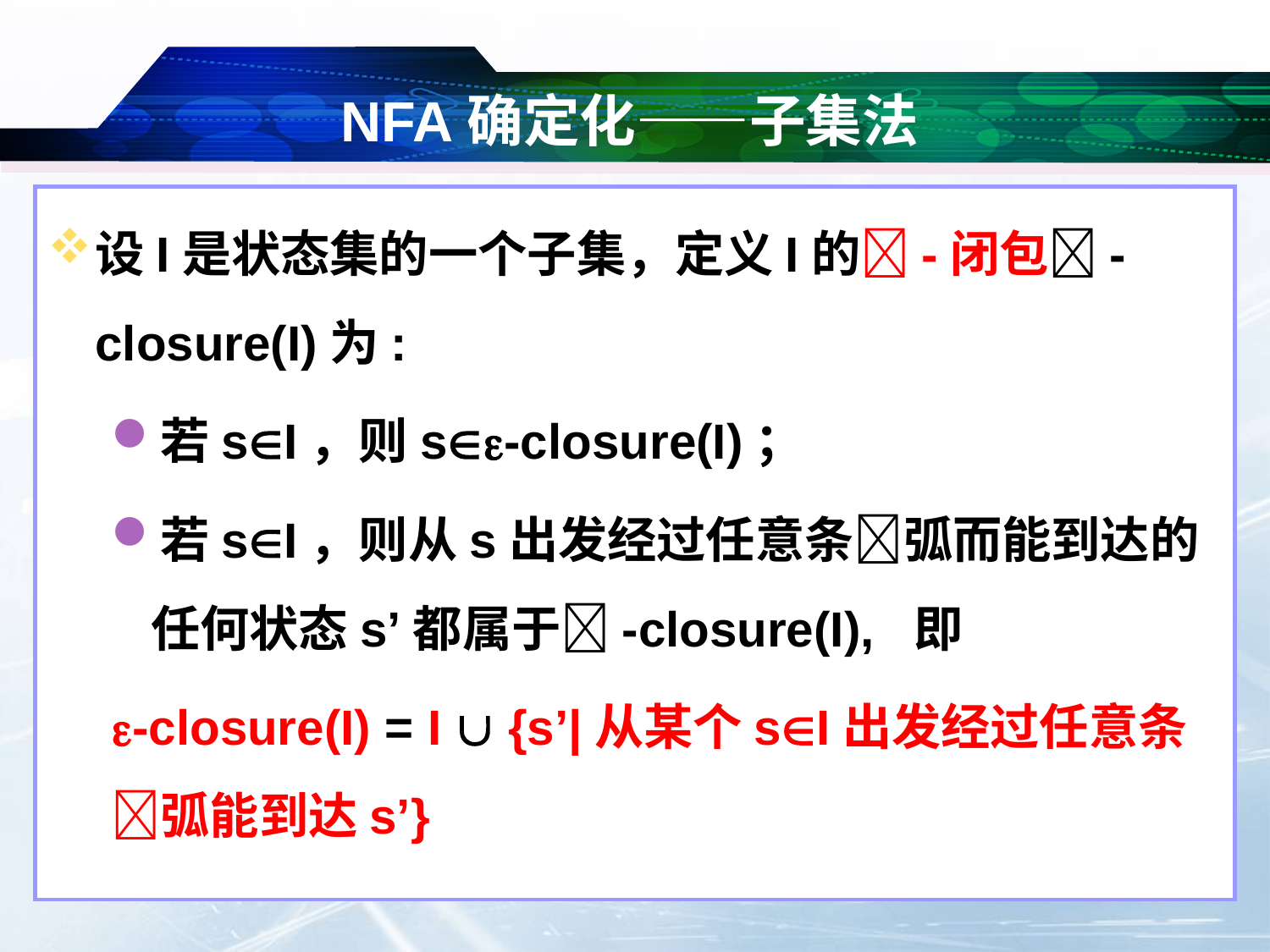

# NFA确定化——子集法
设I是状态集的一个子集，定义I的ε-闭包ε-closure(I)为:
若s∈I，则s∈ε-closure(I)；
若s∈I，则从s出发经过任意条ε弧而能到达的任何状态s’都属于ε-closure(I),  即
ε-closure(I) = I ∪ {s’|从某个s∈I出发经过任意条ε弧能到达s’}